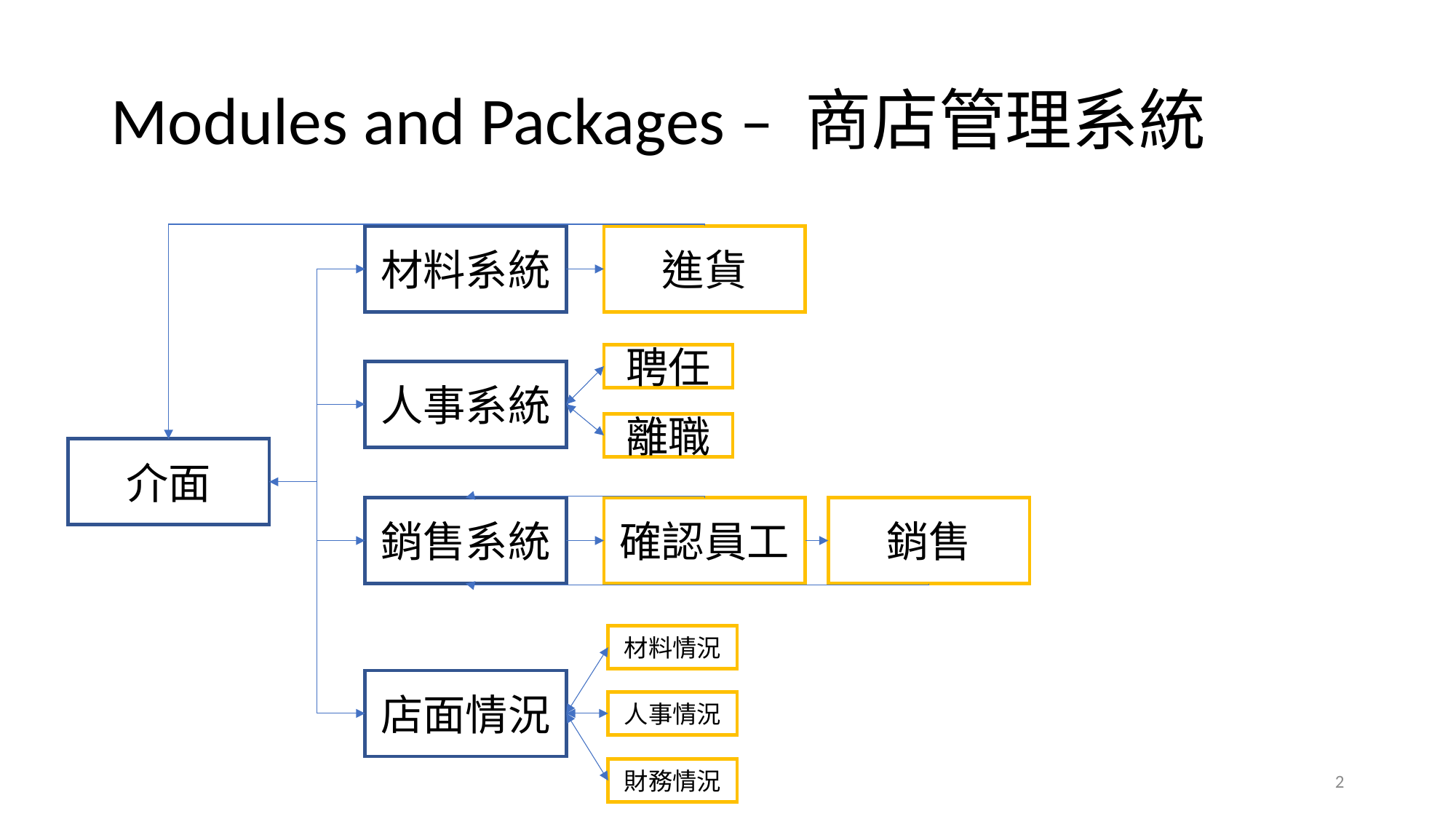

# Modules and Packages – 商店管理系統
材料系統
進貨
聘任
人事系統
離職
介面
銷售系統
確認員工
銷售
材料情況
店面情況
人事情況
財務情況
2